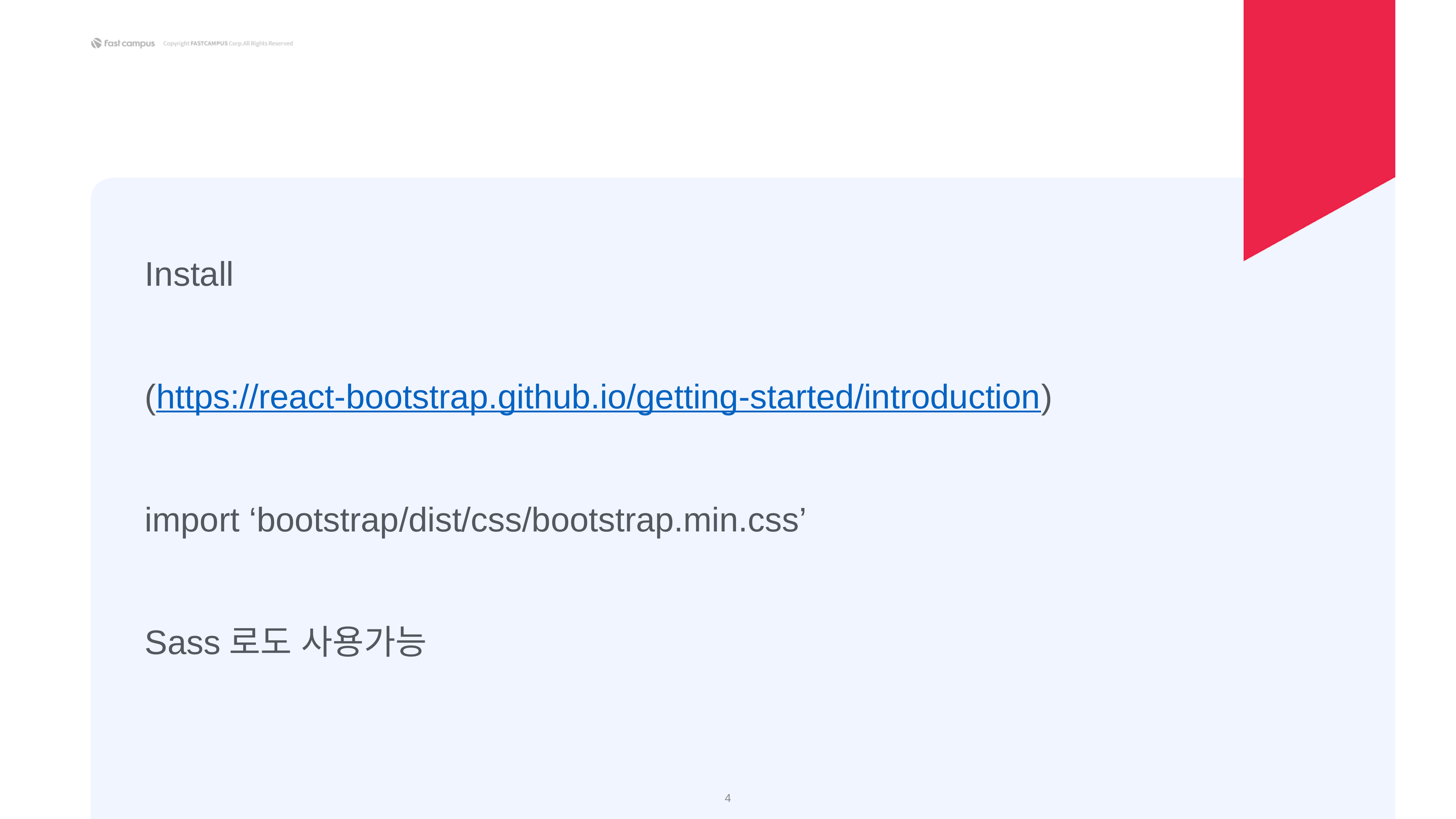

Install

(https://react-bootstrap.github.io/getting-started/introduction)

import ‘bootstrap/dist/css/bootstrap.min.css’

Sass로도 사용가능
4